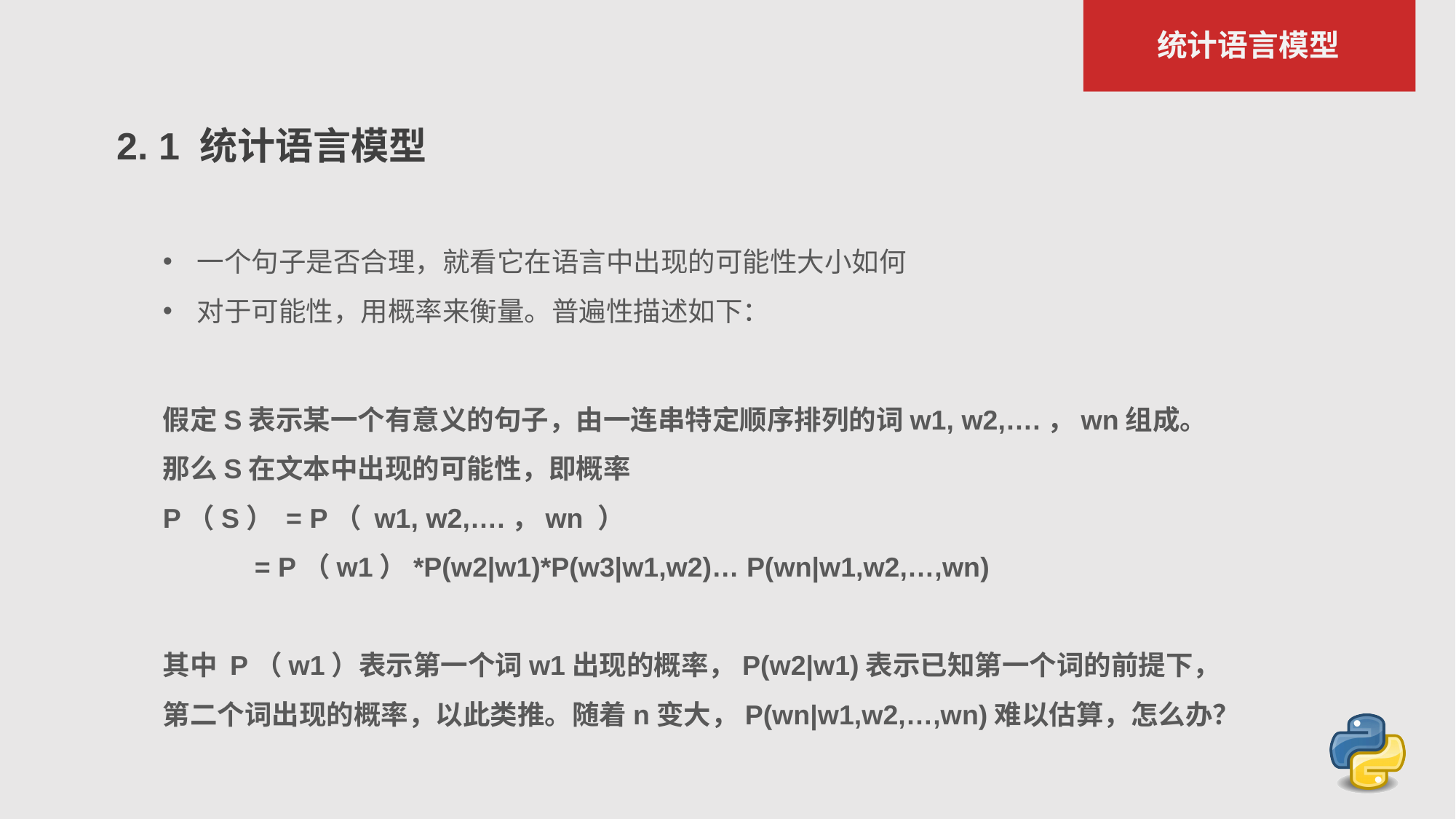

统计语言模型
2. 1 统计语言模型
一个句子是否合理，就看它在语言中出现的可能性大小如何
对于可能性，用概率来衡量。普遍性描述如下：
假定S表示某一个有意义的句子，由一连串特定顺序排列的词w1, w2,….，wn组成。
那么S在文本中出现的可能性，即概率
P（S） = P（ w1, w2,….，wn ）
            = P（w1）*P(w2|w1)*P(w3|w1,w2)… P(wn|w1,w2,…,wn)

其中 P（w1）表示第一个词w1出现的概率，P(w2|w1)表示已知第一个词的前提下，第二个词出现的概率，以此类推。随着n变大，P(wn|w1,w2,…,wn)难以估算，怎么办？